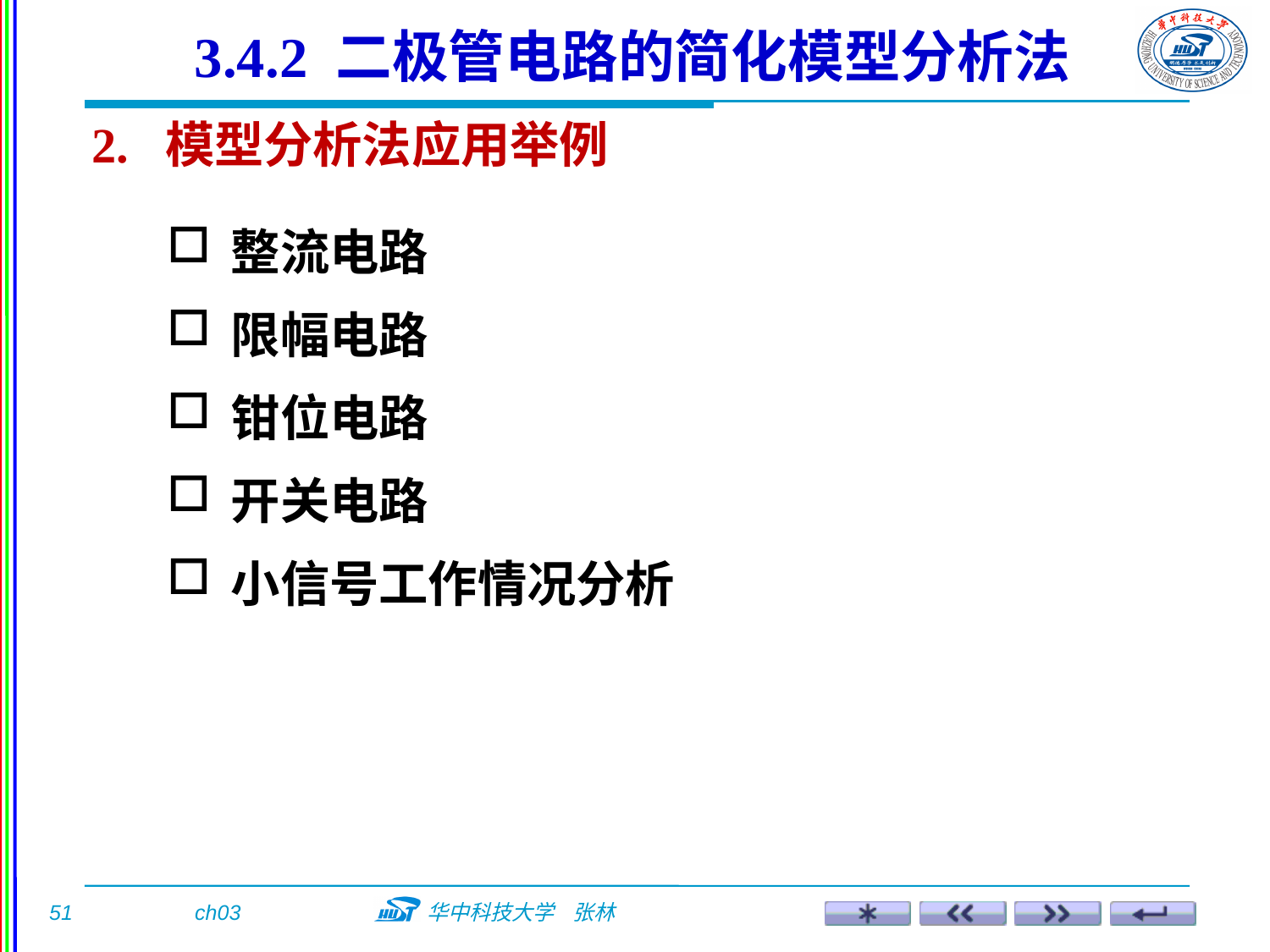

3.4.2 二极管电路的简化模型分析法
2.  模型分析法应用举例
整流电路
限幅电路
钳位电路
开关电路
小信号工作情况分析